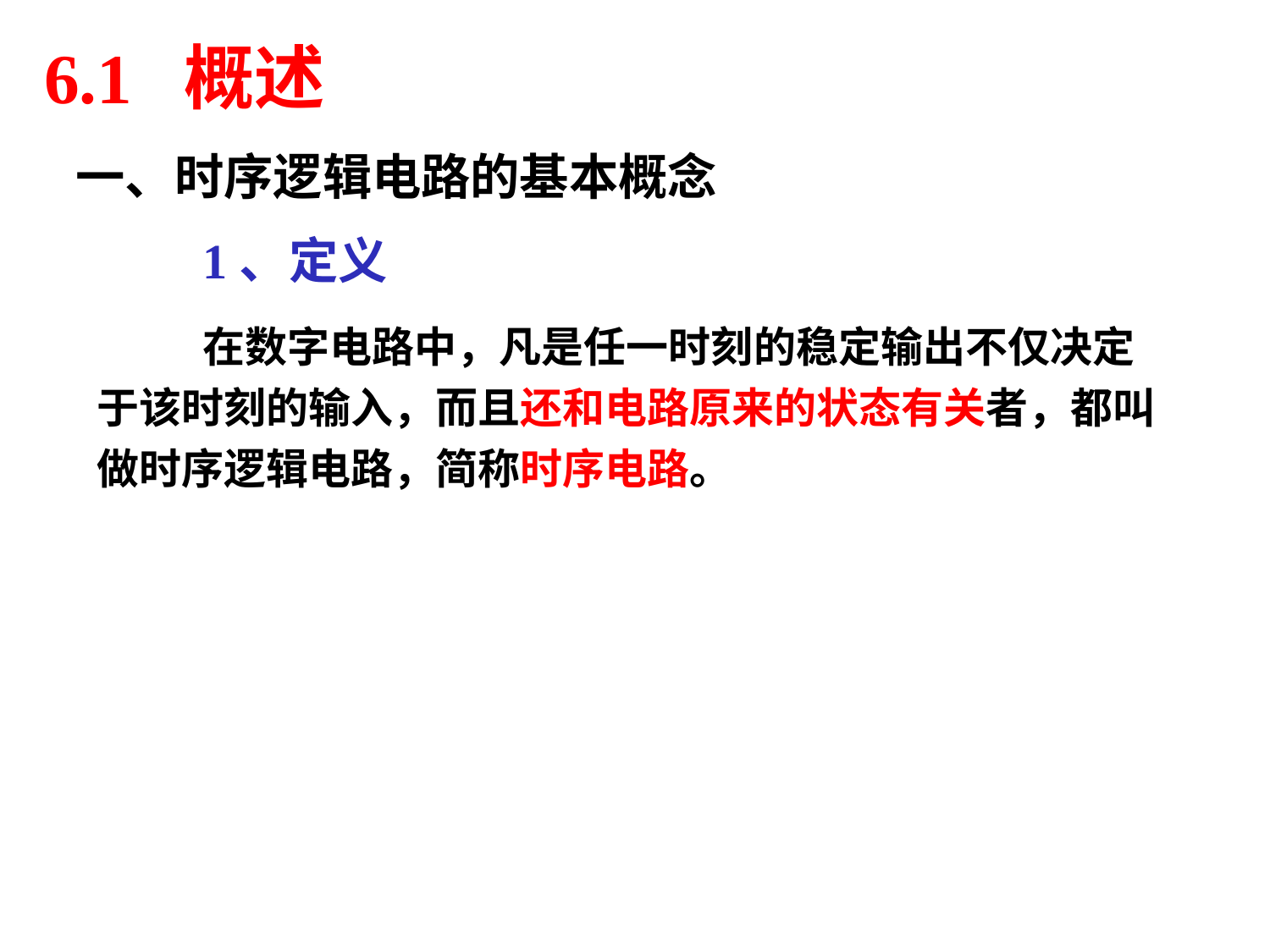

6.1  概述
一、时序逻辑电路的基本概念
1、定义
在数字电路中，凡是任一时刻的稳定输出不仅决定于该时刻的输入，而且还和电路原来的状态有关者，都叫做时序逻辑电路，简称时序电路。